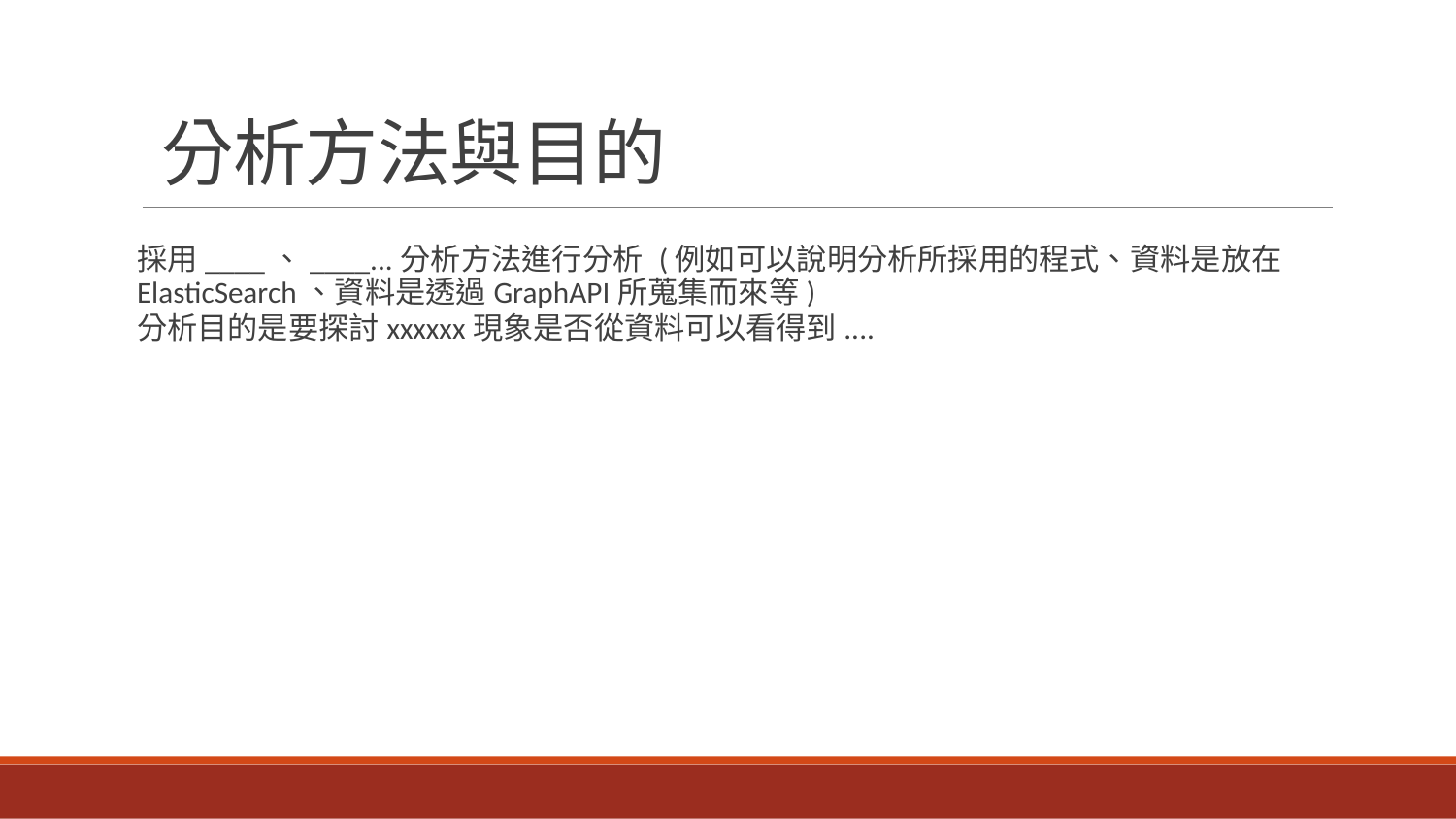

# 分析方法與目的
採用____、____...分析方法進行分析 (例如可以說明分析所採用的程式、資料是放在ElasticSearch、資料是透過GraphAPI所蒐集而來等)
分析目的是要探討xxxxxx現象是否從資料可以看得到....